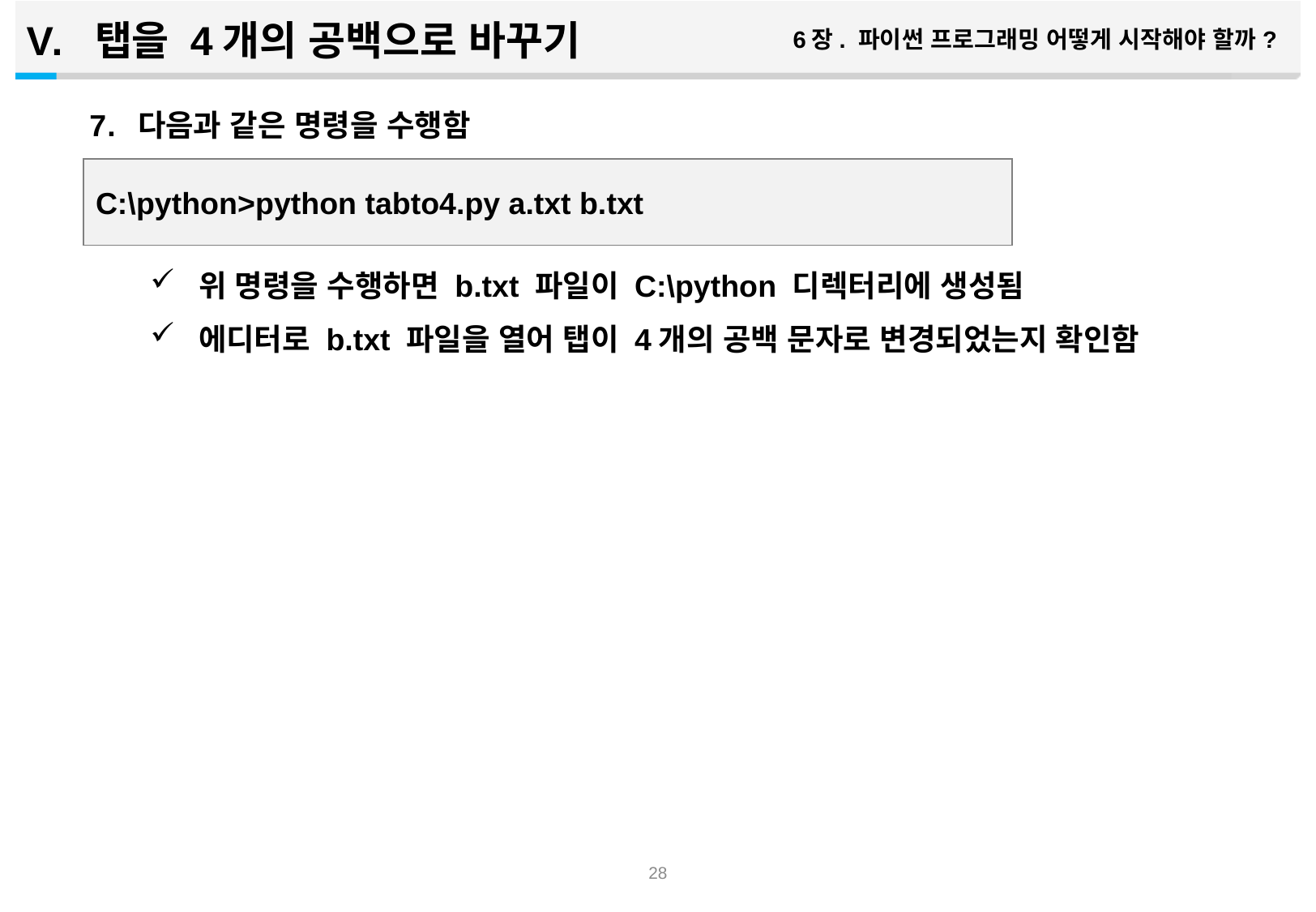

탭을 4개의 공백으로 바꾸기
6장. 파이썬 프로그래밍 어떻게 시작해야 할까?
다음과 같은 명령을 수행함

위 명령을 수행하면 b.txt 파일이 C:\python 디렉터리에 생성됨
에디터로 b.txt 파일을 열어 탭이 4개의 공백 문자로 변경되었는지 확인함
C:\python>python tabto4.py a.txt b.txt
28